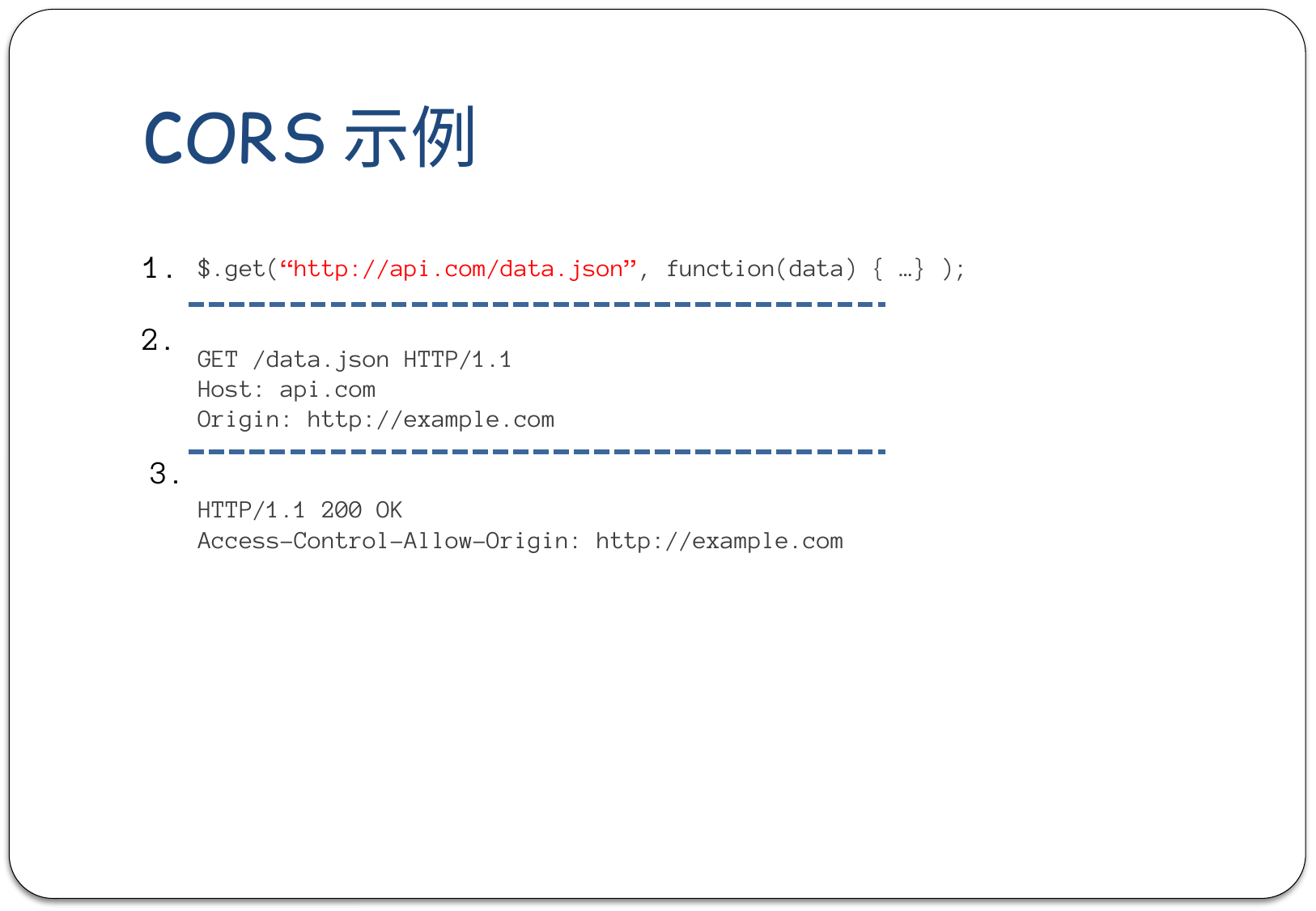

# CORS示例
1.
$.get(“http://api.com/data.json”, function(data) { …} );

GET /data.json HTTP/1.1
Host: api.com
Origin: http://example.com

HTTP/1.1 200 OK
Access-Control-Allow-Origin: http://example.com
2.
3.